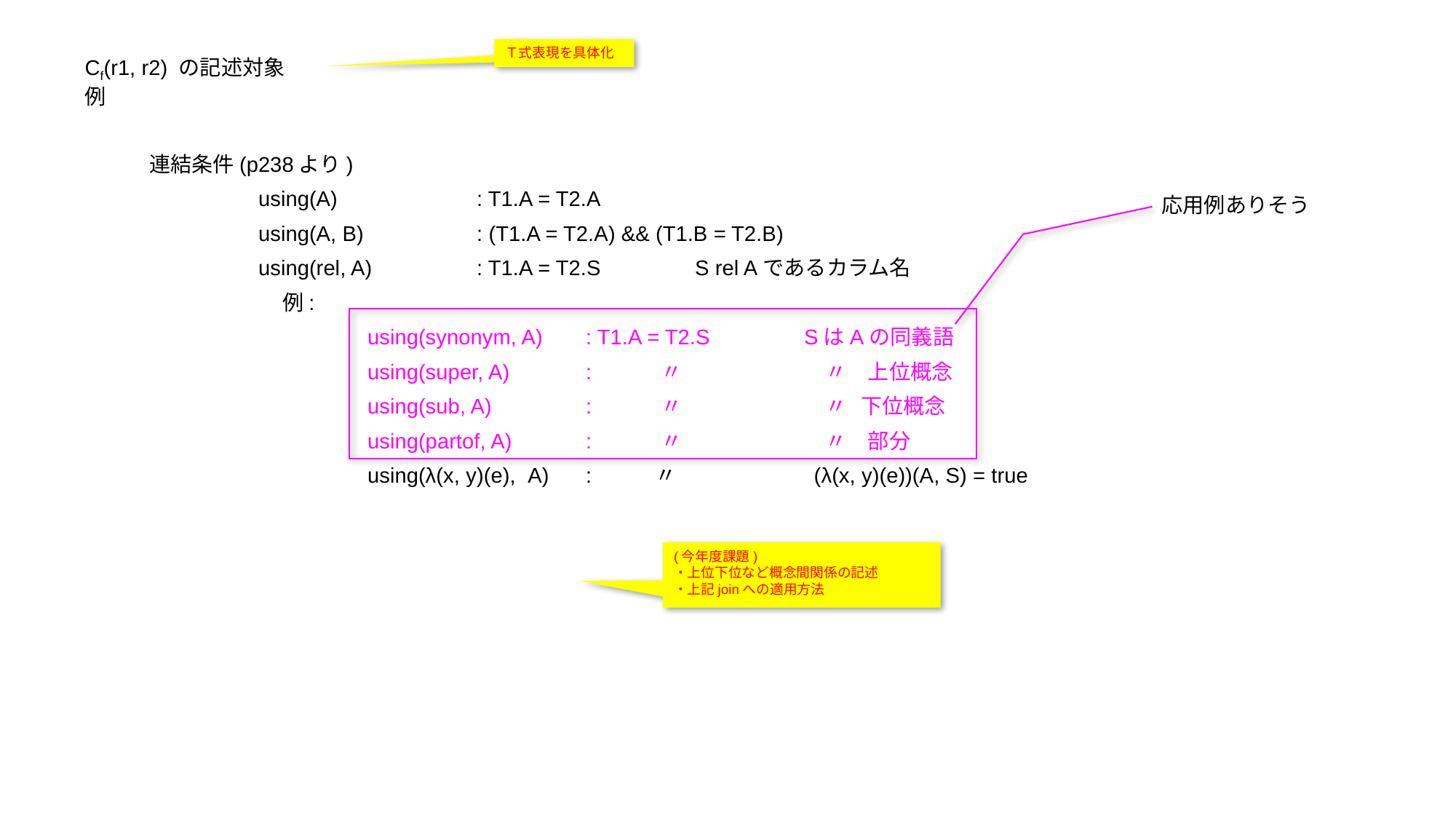

Ｔ式表現を具体化
Cf(r1, r2) の記述対象例
連結条件(p238より)
	using(A)		: T1.A = T2.A
	using(A, B)		: (T1.A = T2.A) && (T1.B = T2.B)
	using(rel, A)	: T1.A = T2.S	S rel Aであるカラム名
    例:
	using(synonym, A)	: T1.A = T2.S	SはAの同義語
	using(super, A)	:　　　〃		　〃　上位概念
	using(sub, A)	:　　　〃		　〃   下位概念
	using(partof, A)	:　　　〃		　〃　部分
		using(λ(x, y)(e),  A)	: 　　  〃		 (λ(x, y)(e))(A, S) = true
応用例ありそう

(今年度課題)
・上位下位など概念間関係の記述
・上記joinへの適用方法